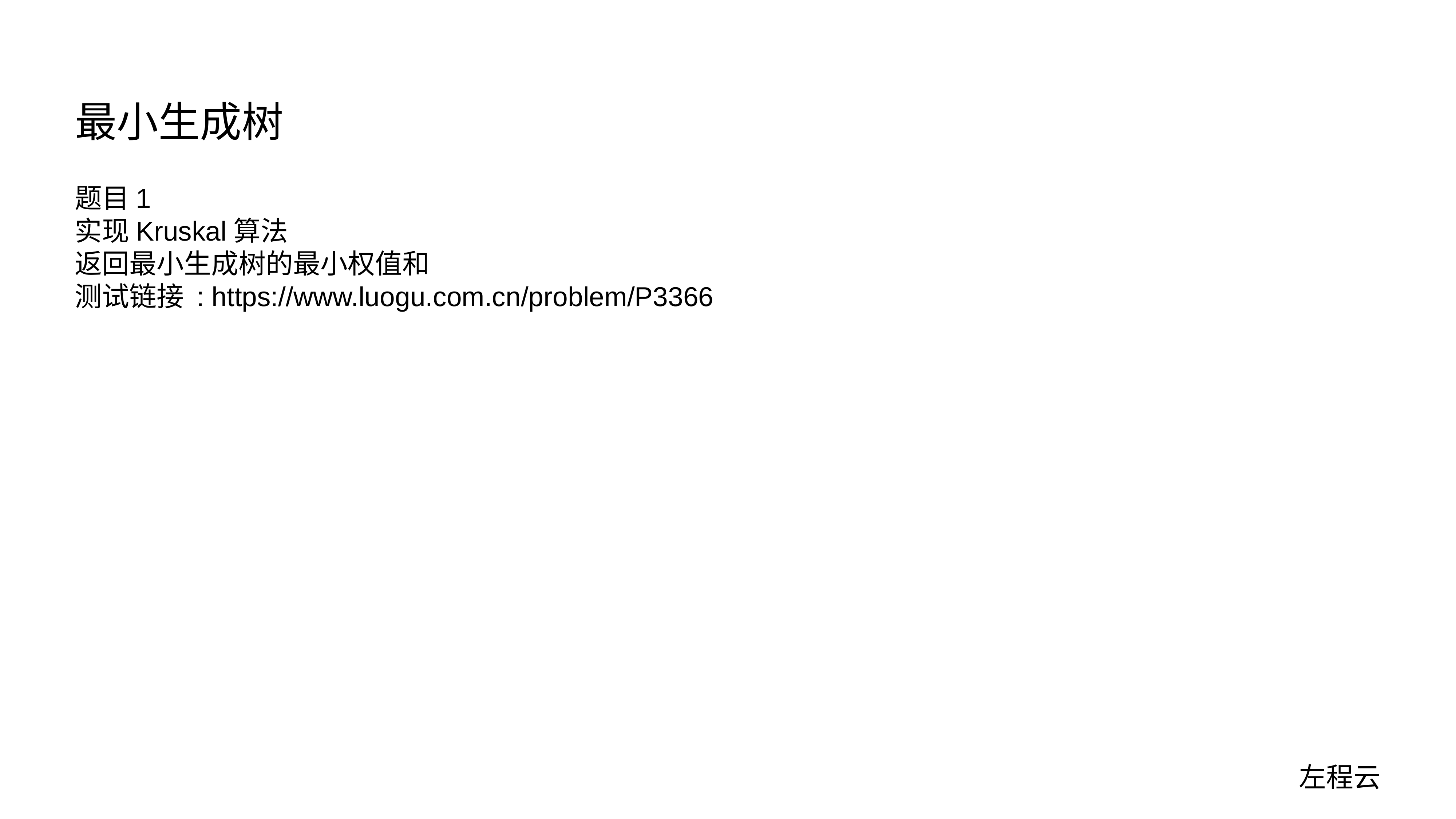

# 最小生成树
题目1
实现Kruskal算法
返回最小生成树的最小权值和
测试链接 : https://www.luogu.com.cn/problem/P3366
左程云